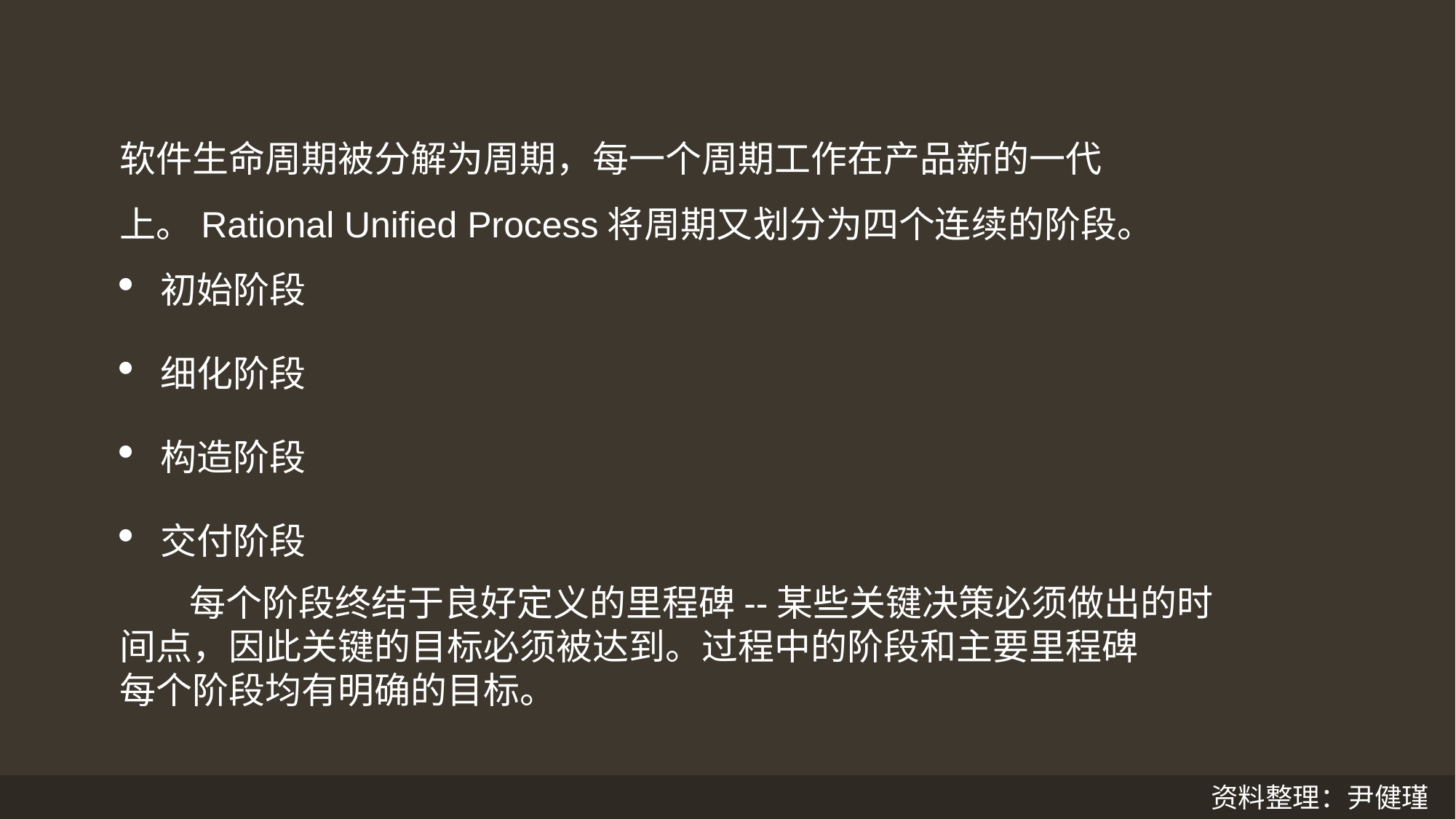

软件生命周期被分解为周期，每一个周期工作在产品新的一代上。Rational Unified Process将周期又划分为四个连续的阶段。
初始阶段
细化阶段
构造阶段
交付阶段
      每个阶段终结于良好定义的里程碑--某些关键决策必须做出的时间点，因此关键的目标必须被达到。过程中的阶段和主要里程碑
每个阶段均有明确的目标。

资料整理：尹健瑾